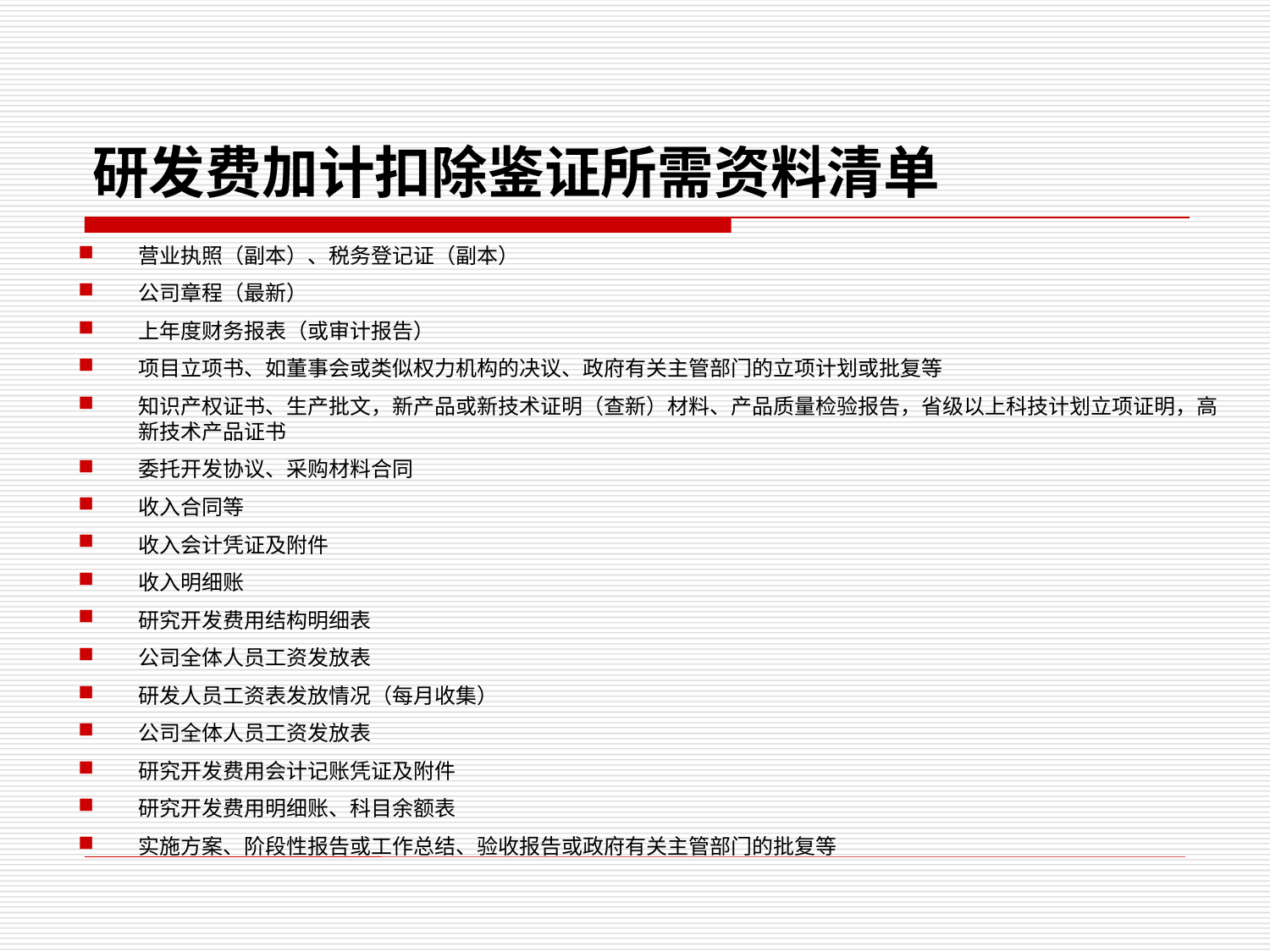

# 研发费加计扣除鉴证所需资料清单
营业执照（副本）、税务登记证（副本）
公司章程（最新）
上年度财务报表（或审计报告）
项目立项书、如董事会或类似权力机构的决议、政府有关主管部门的立项计划或批复等
知识产权证书、生产批文，新产品或新技术证明（查新）材料、产品质量检验报告，省级以上科技计划立项证明，高新技术产品证书
委托开发协议、采购材料合同
收入合同等
收入会计凭证及附件
收入明细账
研究开发费用结构明细表
公司全体人员工资发放表
研发人员工资表发放情况（每月收集）
公司全体人员工资发放表
研究开发费用会计记账凭证及附件
研究开发费用明细账、科目余额表
实施方案、阶段性报告或工作总结、验收报告或政府有关主管部门的批复等